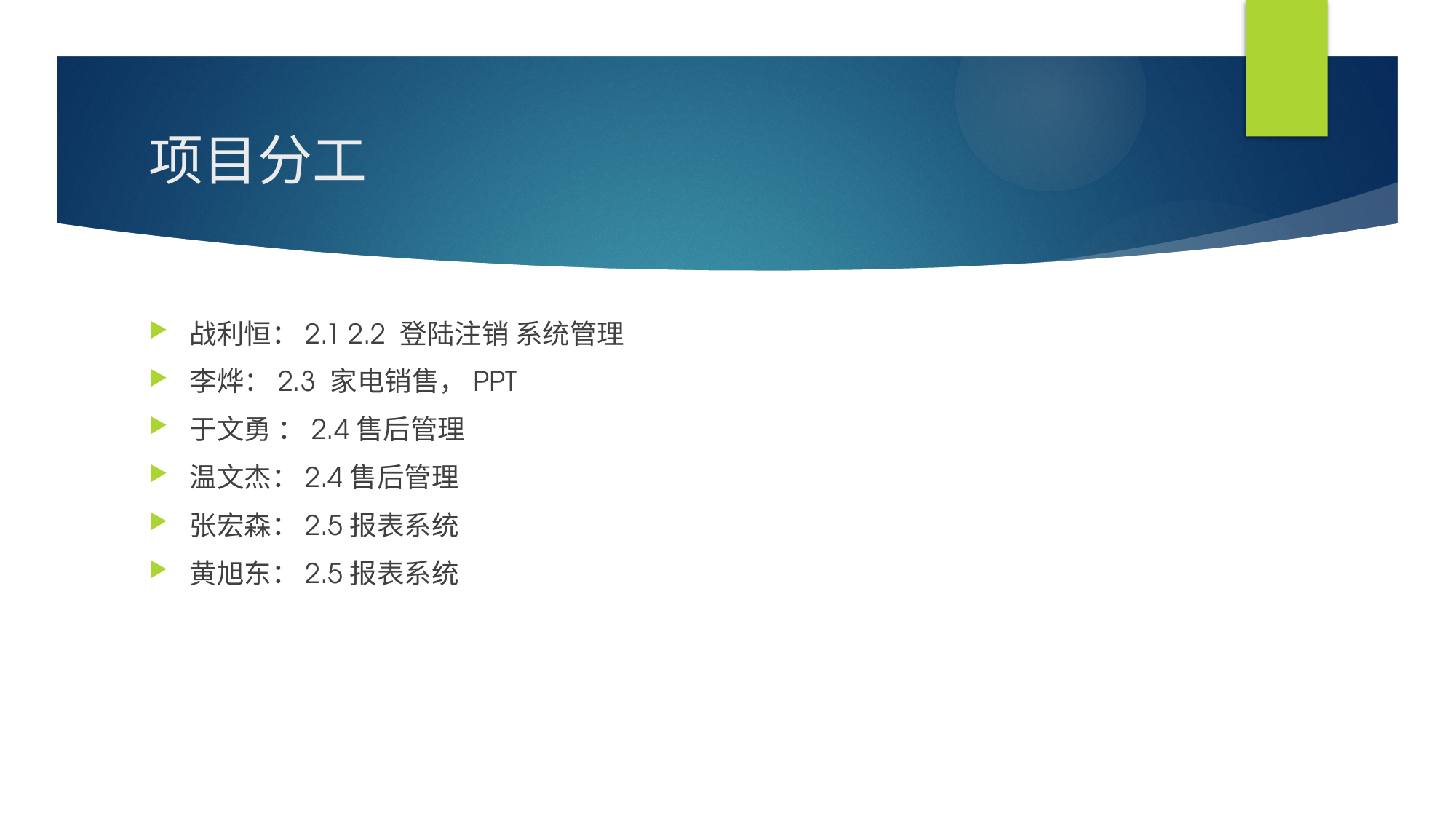

# 项目分工
战利恒：2.1 2.2 登陆注销 系统管理
李烨：2.3 家电销售，PPT
于文勇 ：2.4售后管理
温文杰：2.4售后管理
张宏森：2.5报表系统
黄旭东：2.5报表系统